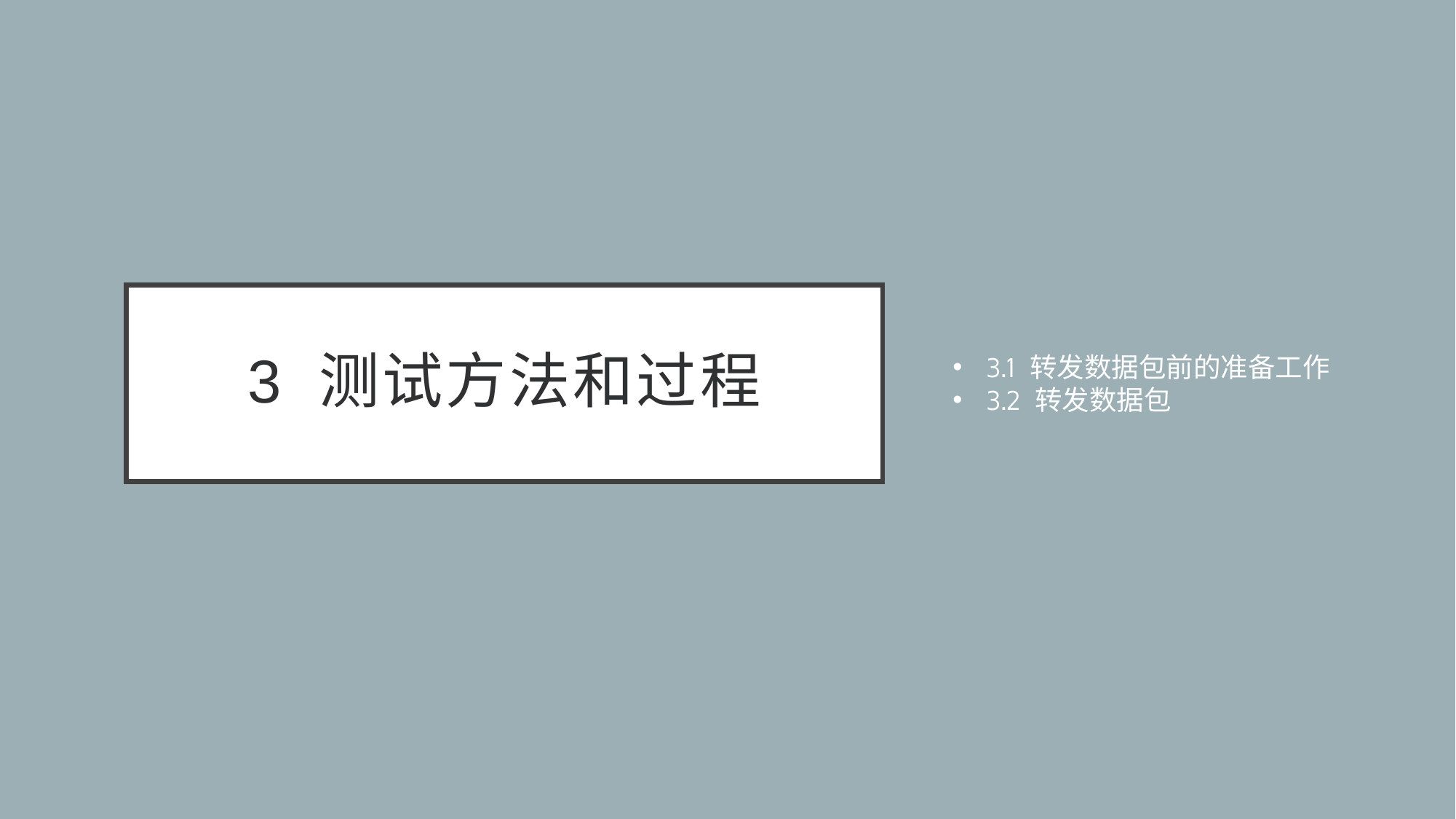

# 3 测试方法和过程
3.1 转发数据包前的准备工作
3.2 转发数据包